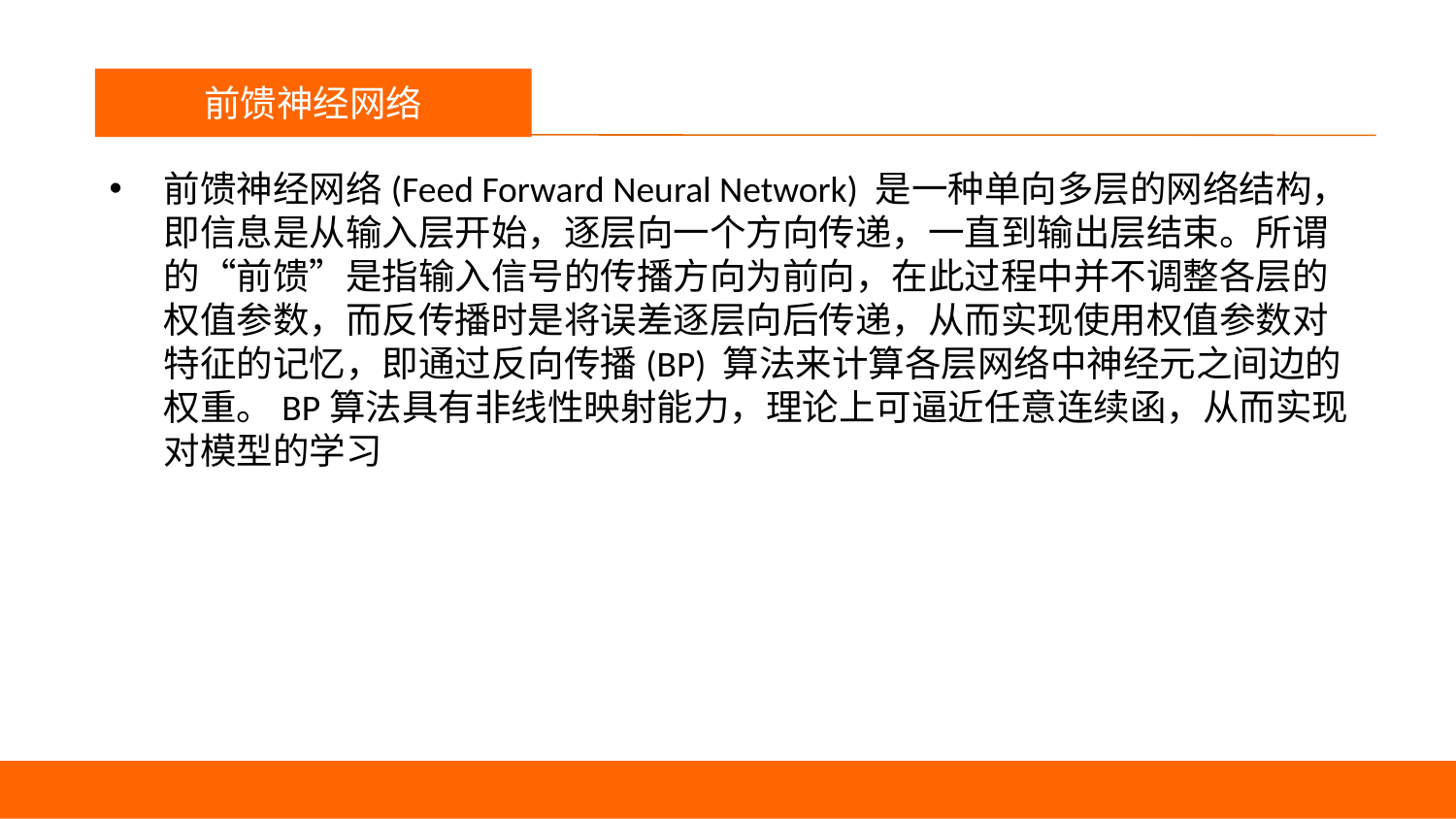

议程
前馈神经网络

前馈神经网络(Feed Forward Neural Network) 是一种单向多层的网络结构，即信息是从输入层开始，逐层向一个方向传递，一直到输出层结束。所谓的“前馈”是指输入信号的传播方向为前向，在此过程中并不调整各层的权值参数，而反传播时是将误差逐层向后传递，从而实现使用权值参数对特征的记忆，即通过反向传播(BP) 算法来计算各层网络中神经元之间边的权重。BP算法具有非线性映射能力，理论上可逼近任意连续函，从而实现对模型的学习